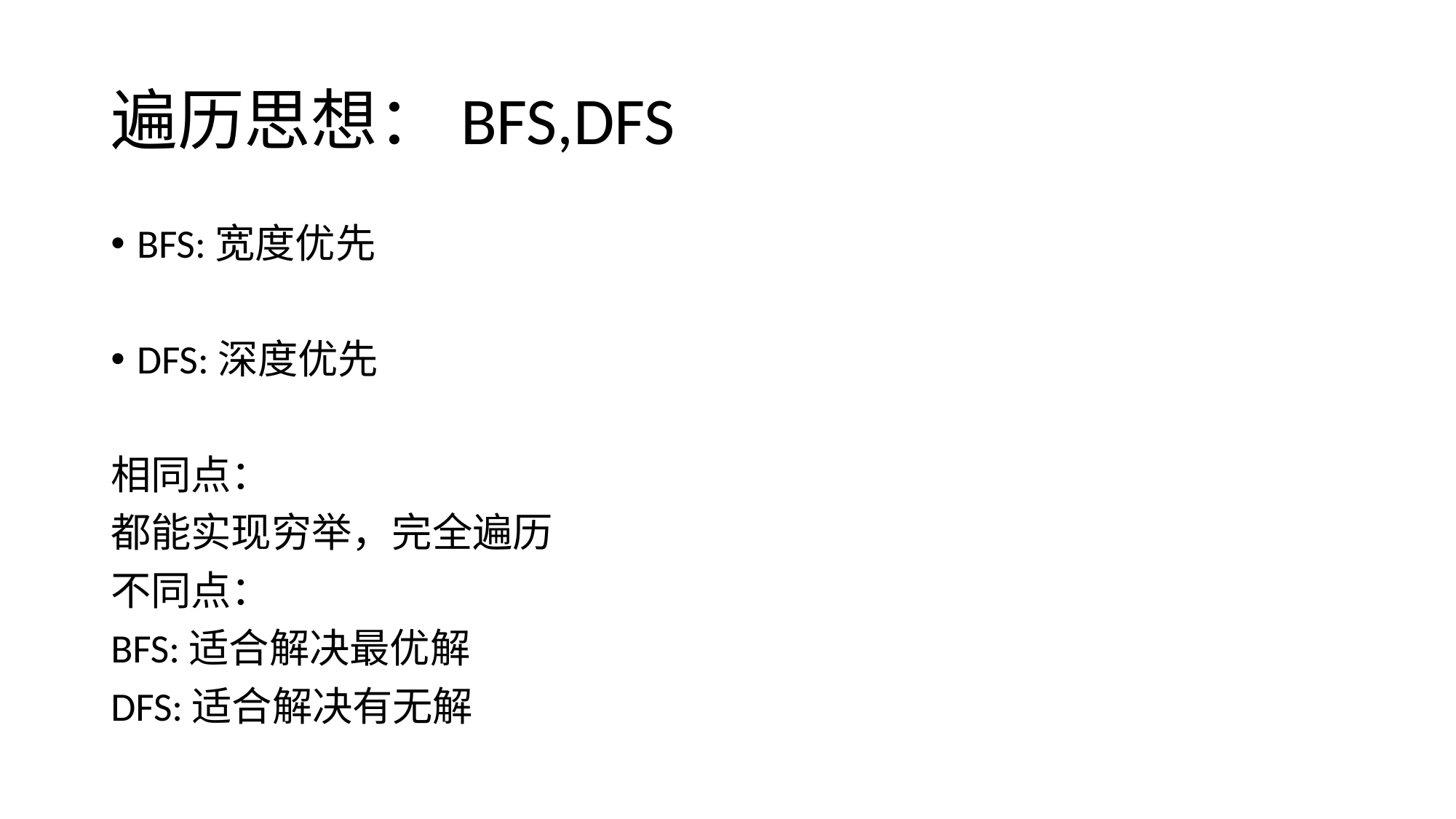

# 遍历思想：BFS,DFS
BFS:宽度优先

DFS:深度优先

相同点：
都能实现穷举，完全遍历
不同点：
BFS:适合解决最优解
DFS:适合解决有无解